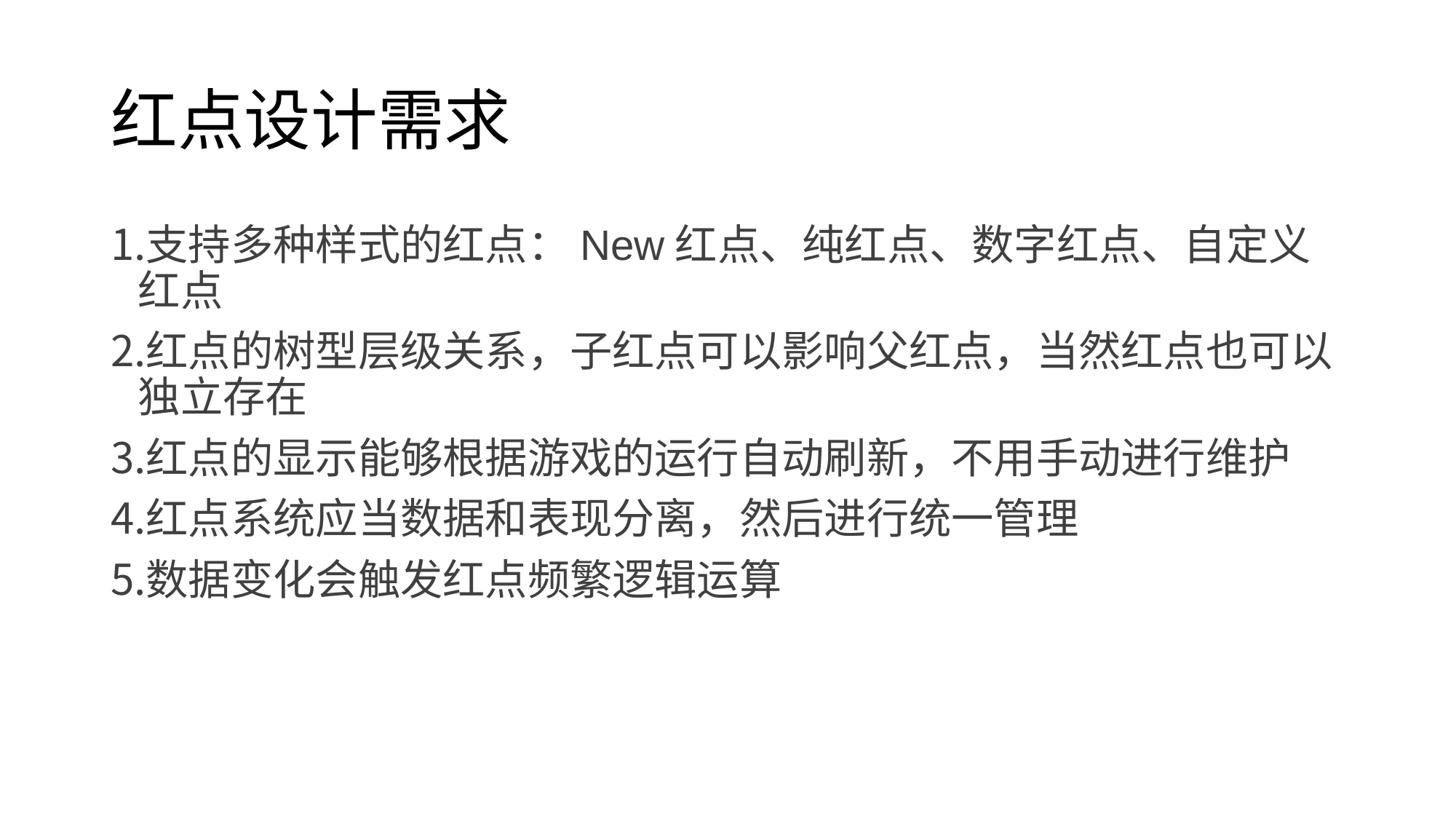

# 红点设计需求
支持多种样式的红点：New红点、纯红点、数字红点、自定义红点
红点的树型层级关系，子红点可以影响父红点，当然红点也可以独立存在
红点的显示能够根据游戏的运行自动刷新，不用手动进行维护
红点系统应当数据和表现分离，然后进行统一管理
数据变化会触发红点频繁逻辑运算